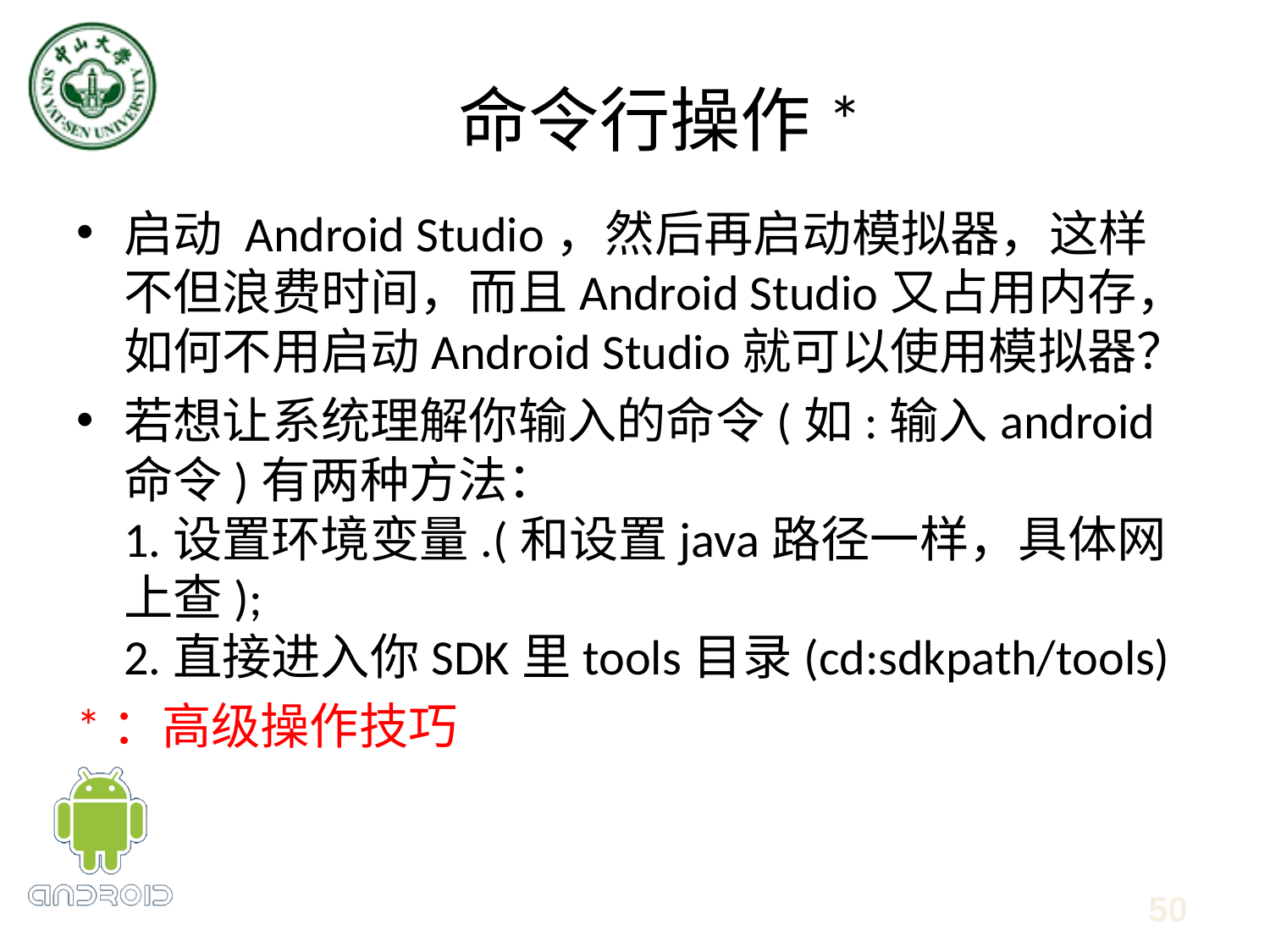

# 命令行操作*
启动 Android Studio，然后再启动模拟器，这样不但浪费时间，而且Android Studio又占用内存，如何不用启动Android Studio就可以使用模拟器？
若想让系统理解你输入的命令(如:输入android命令)有两种方法：
1.设置环境变量.(和设置java路径一样，具体网上查);
2.直接进入你SDK里tools目录(cd:sdkpath/tools)
*：高级操作技巧
50